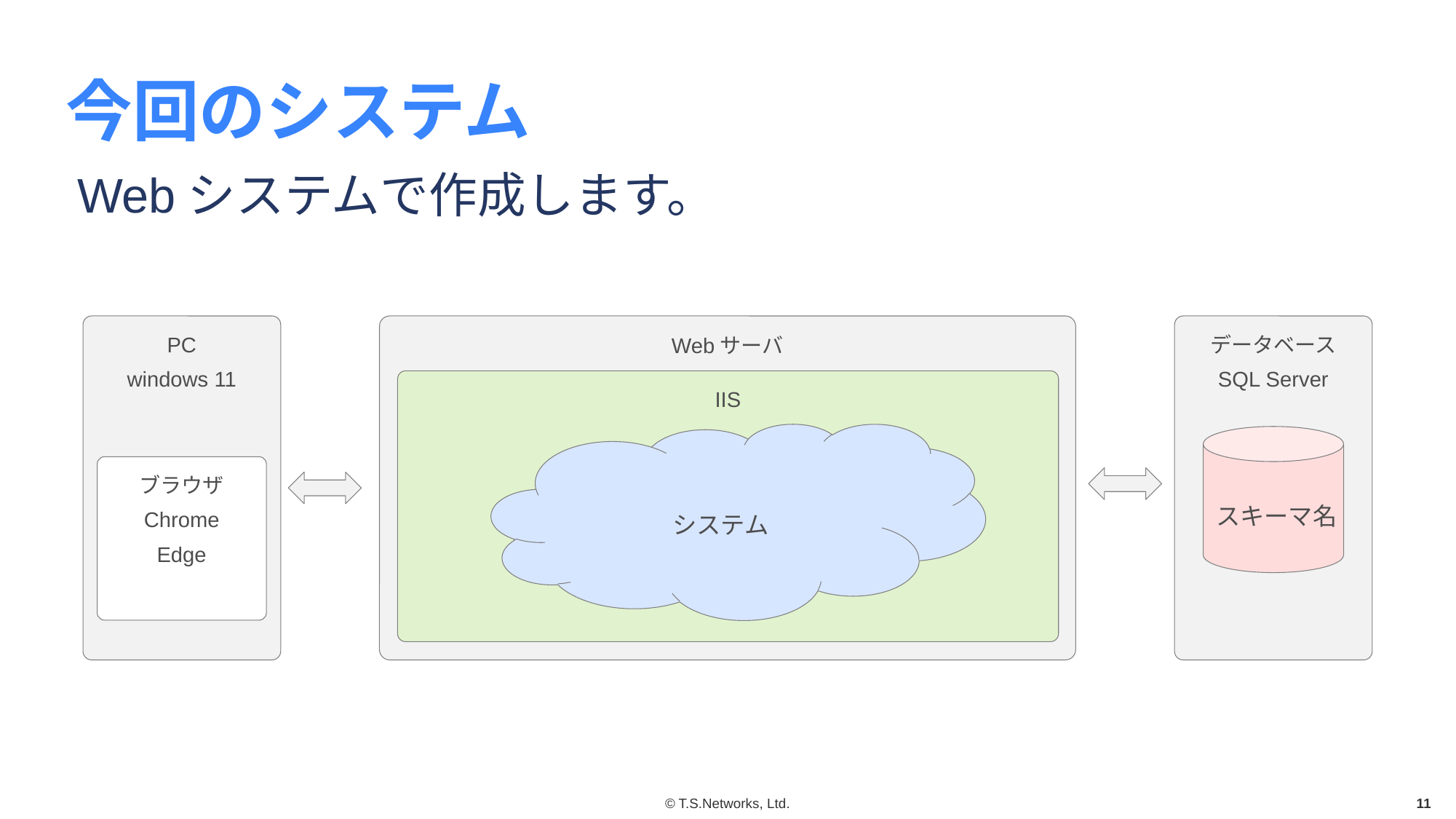

# 今回のシステム
Webシステムで作成します。
PC
windows 11
Webサーバ

データベース
SQL Server
IIS

システム
スキーマ名
ブラウザ
Chrome
Edge

© T.S.Networks, Ltd.
11